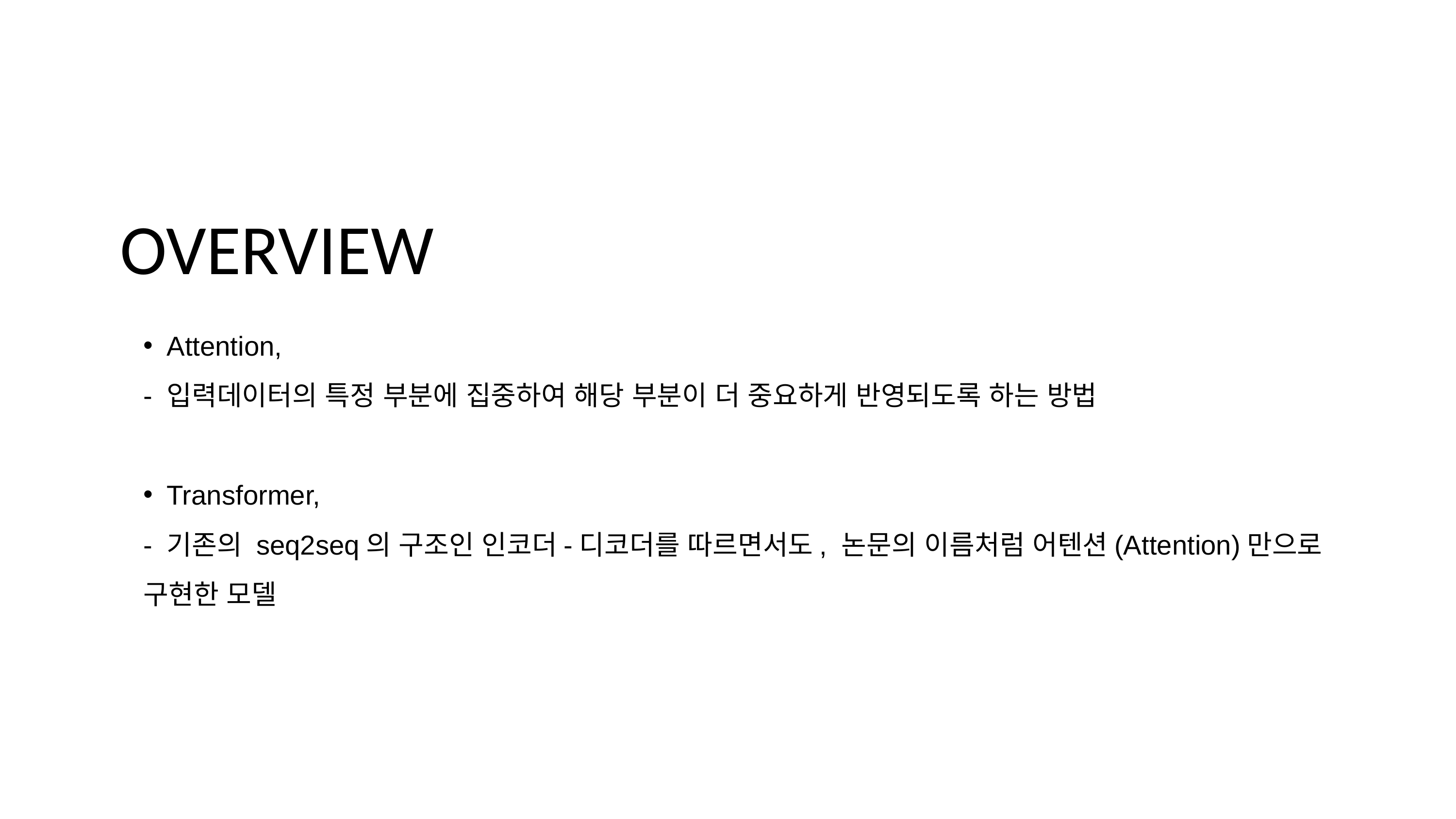

OVERVIEW
Attention,
- 입력데이터의 특정 부분에 집중하여 해당 부분이 더 중요하게 반영되도록 하는 방법

Transformer,
- 기존의 seq2seq의 구조인 인코더-디코더를 따르면서도, 논문의 이름처럼 어텐션(Attention)만으로 구현한 모델